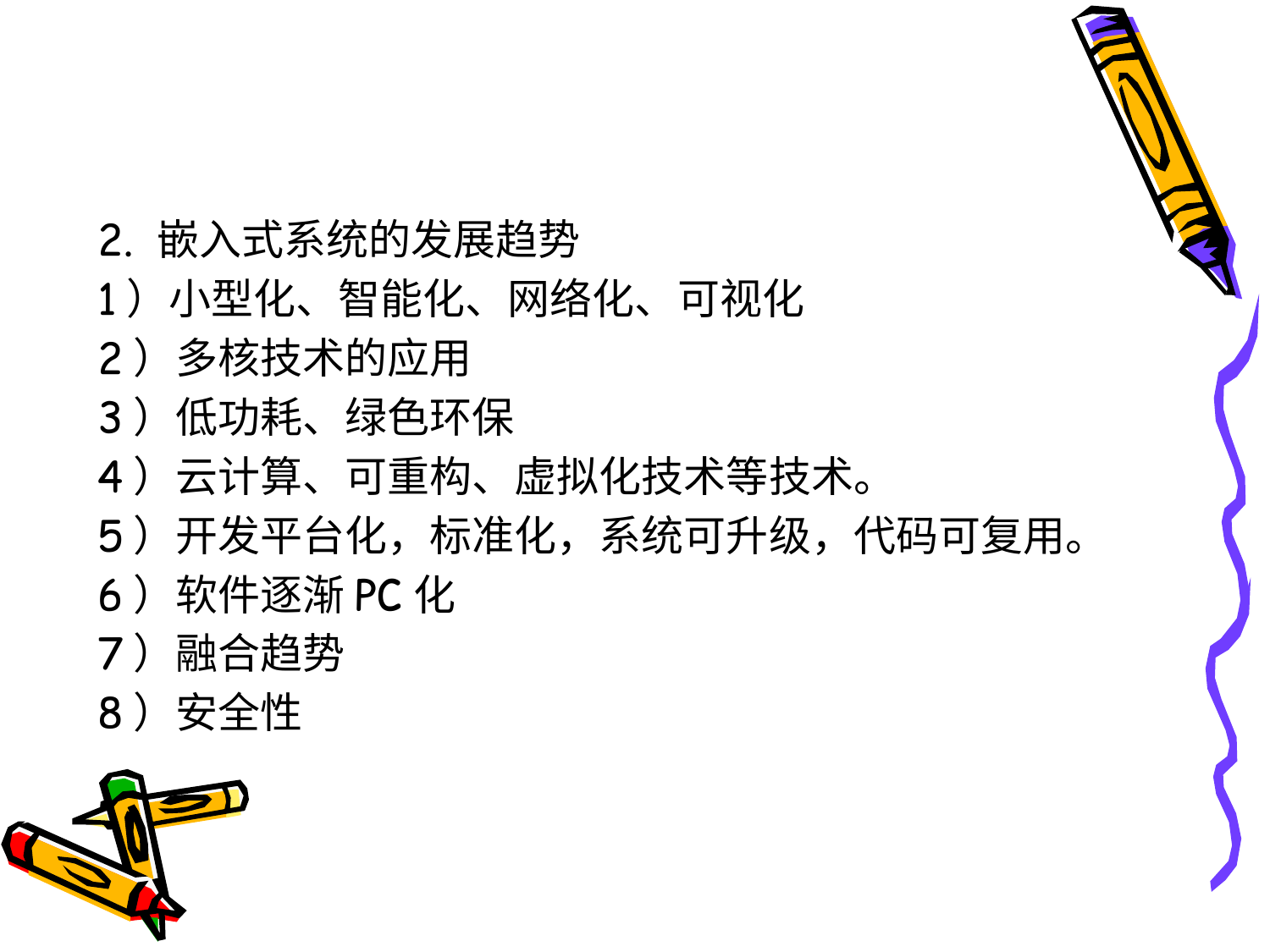

#
2. 嵌入式系统的发展趋势
1）小型化、智能化、网络化、可视化
2）多核技术的应用
3）低功耗、绿色环保
4）云计算、可重构、虚拟化技术等技术。
5）开发平台化，标准化，系统可升级，代码可复用。
6）软件逐渐PC化
7）融合趋势
8）安全性